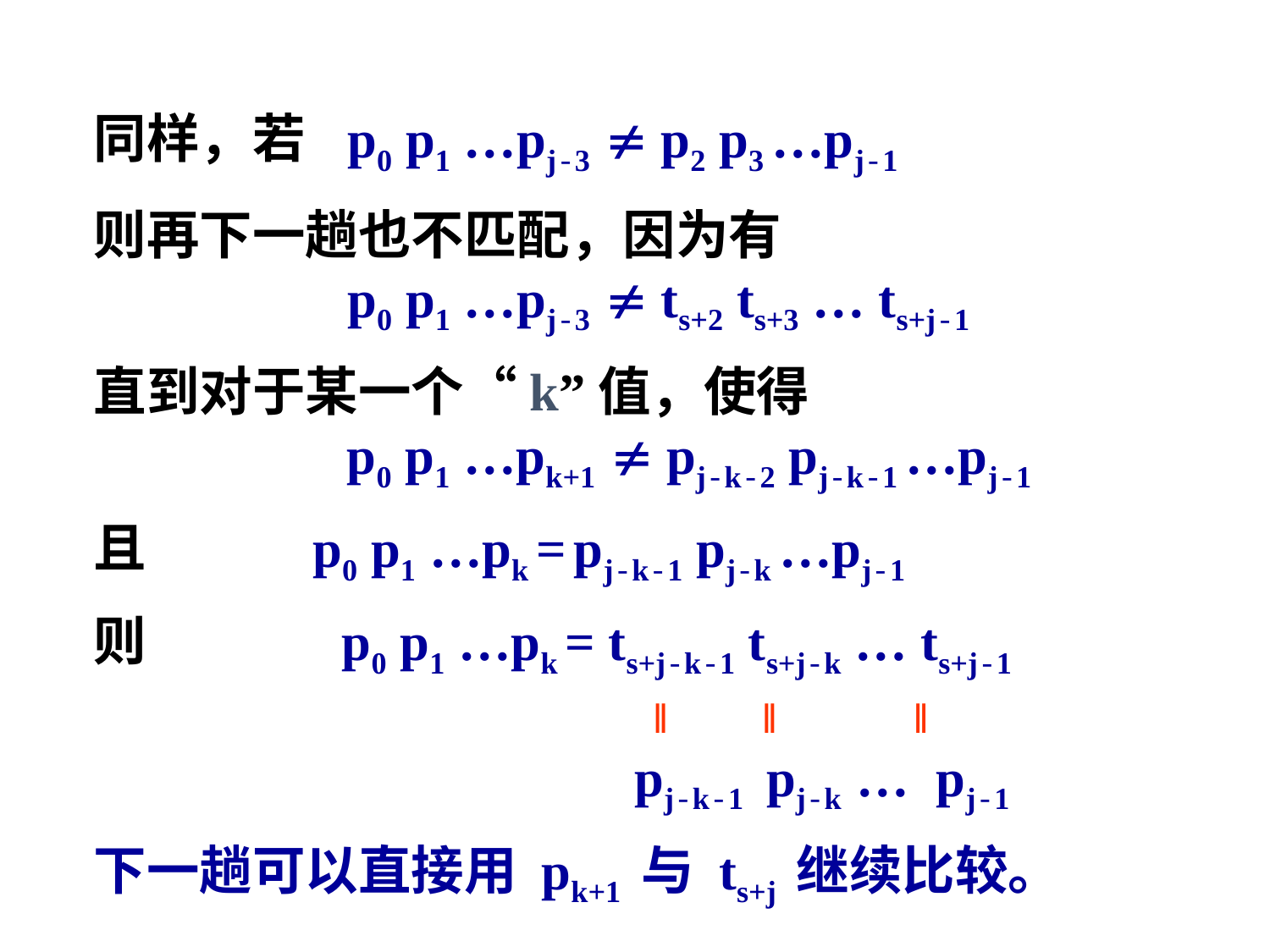

同样，若	p0 p1 …pj-3  ≠ p2 p3 …pj-1

则再下一趟也不匹配，因为有
		p0 p1 …pj-3  ≠ ts+2 ts+3 … ts+j-1

直到对于某一个“k”值，使得
                   p0 p1 …pk+1  ≠ pj-k-2 pj-k-1 …pj-1

且                      p0 p1 …pk = pj-k-1 pj-k …pj-1

则	         p0 p1 …pk = ts+j-k-1 ts+j-k … ts+j-1
                                          ‖         ‖             ‖
			            pj-k-1   pj-k  …  pj-1

下一趟可以直接用 pk+1 与 ts+j 继续比较。